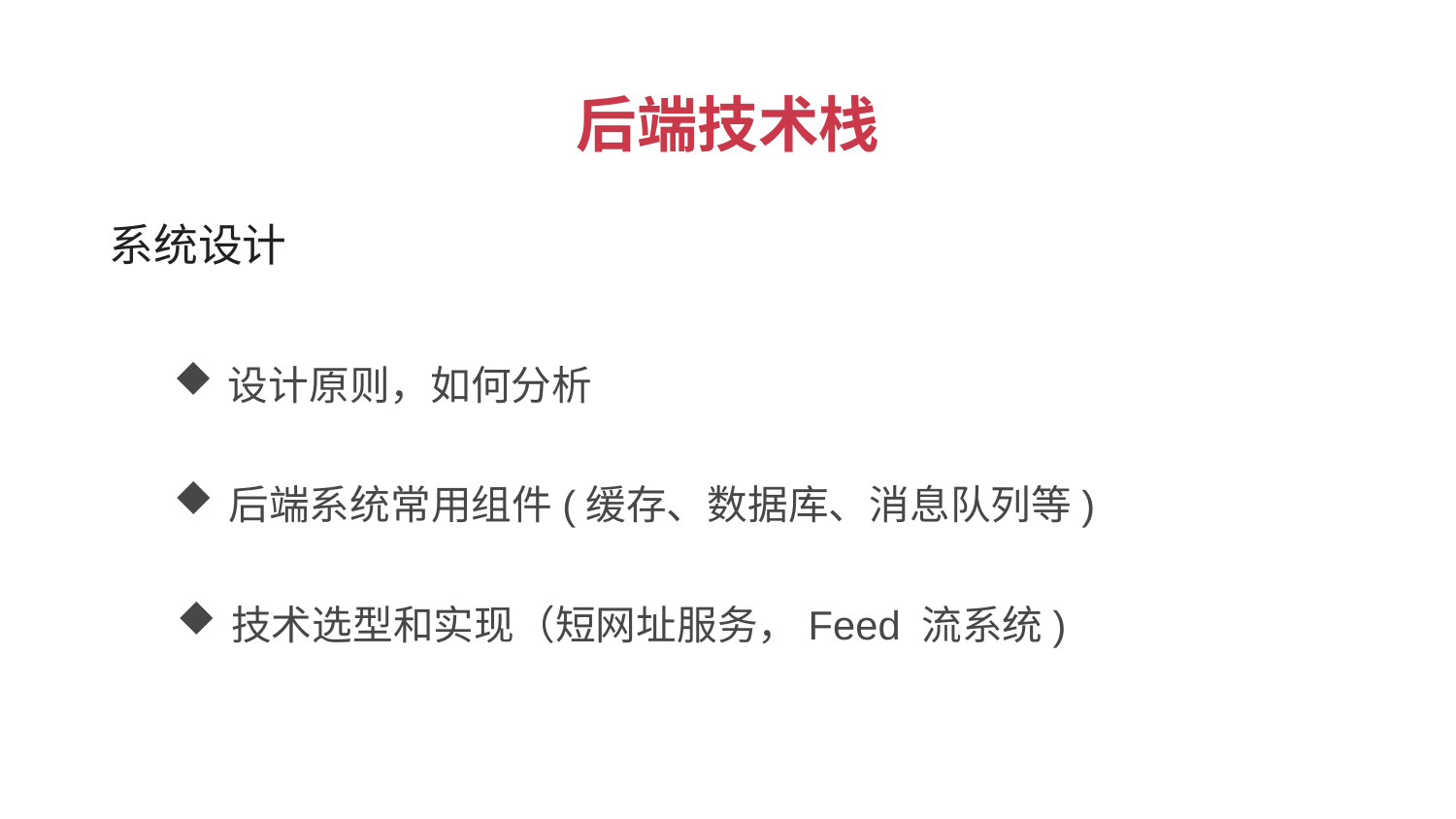

后端技术栈
 系统设计
设计原则，如何分析
后端系统常用组件(缓存、数据库、消息队列等)
技术选型和实现（短网址服务，Feed 流系统)